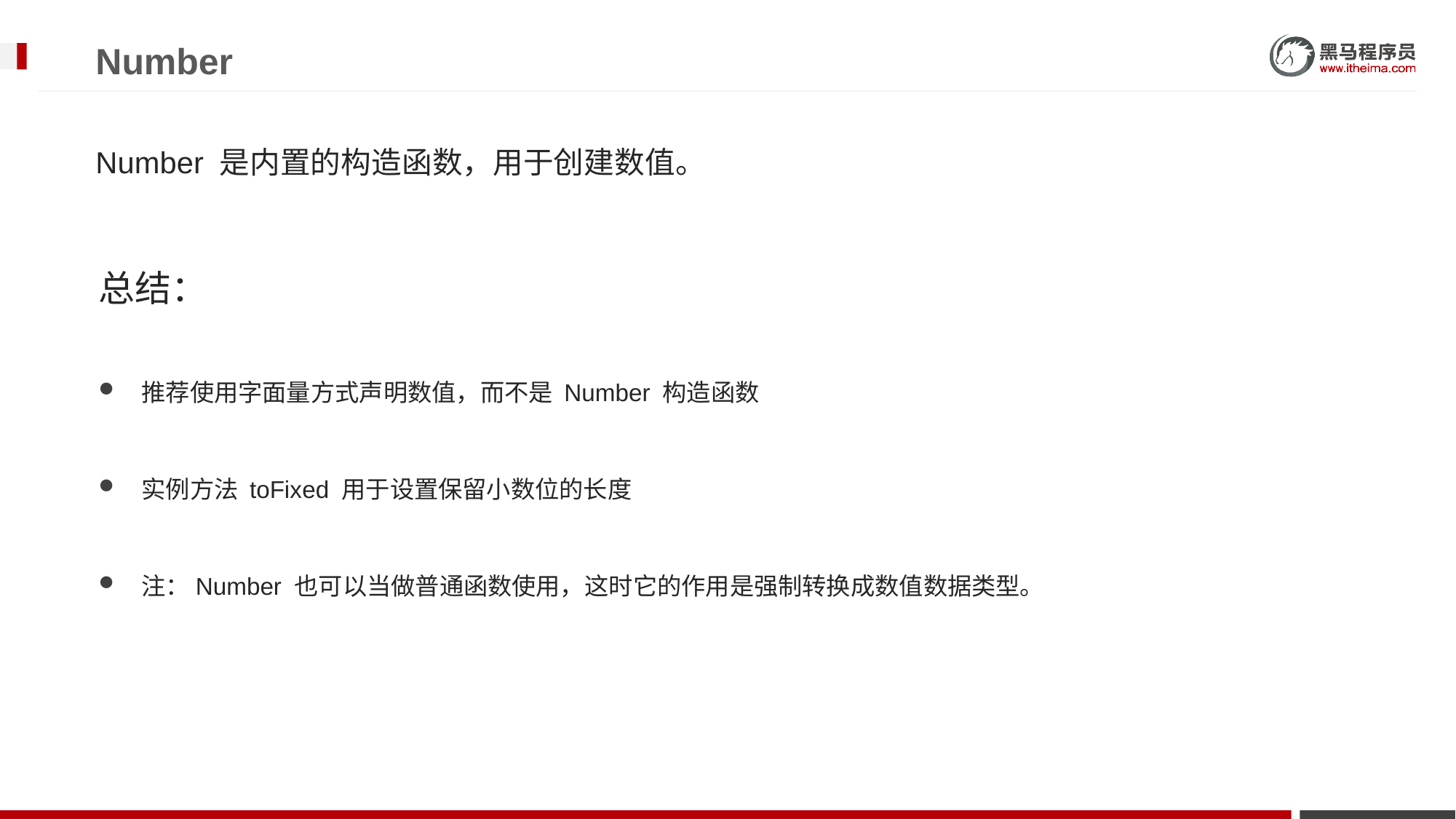

# Number
Number 是内置的构造函数，用于创建数值。
总结：

推荐使用字面量方式声明数值，而不是 Number 构造函数

实例方法 toFixed 用于设置保留小数位的长度

注：Number 也可以当做普通函数使用，这时它的作用是强制转换成数值数据类型。